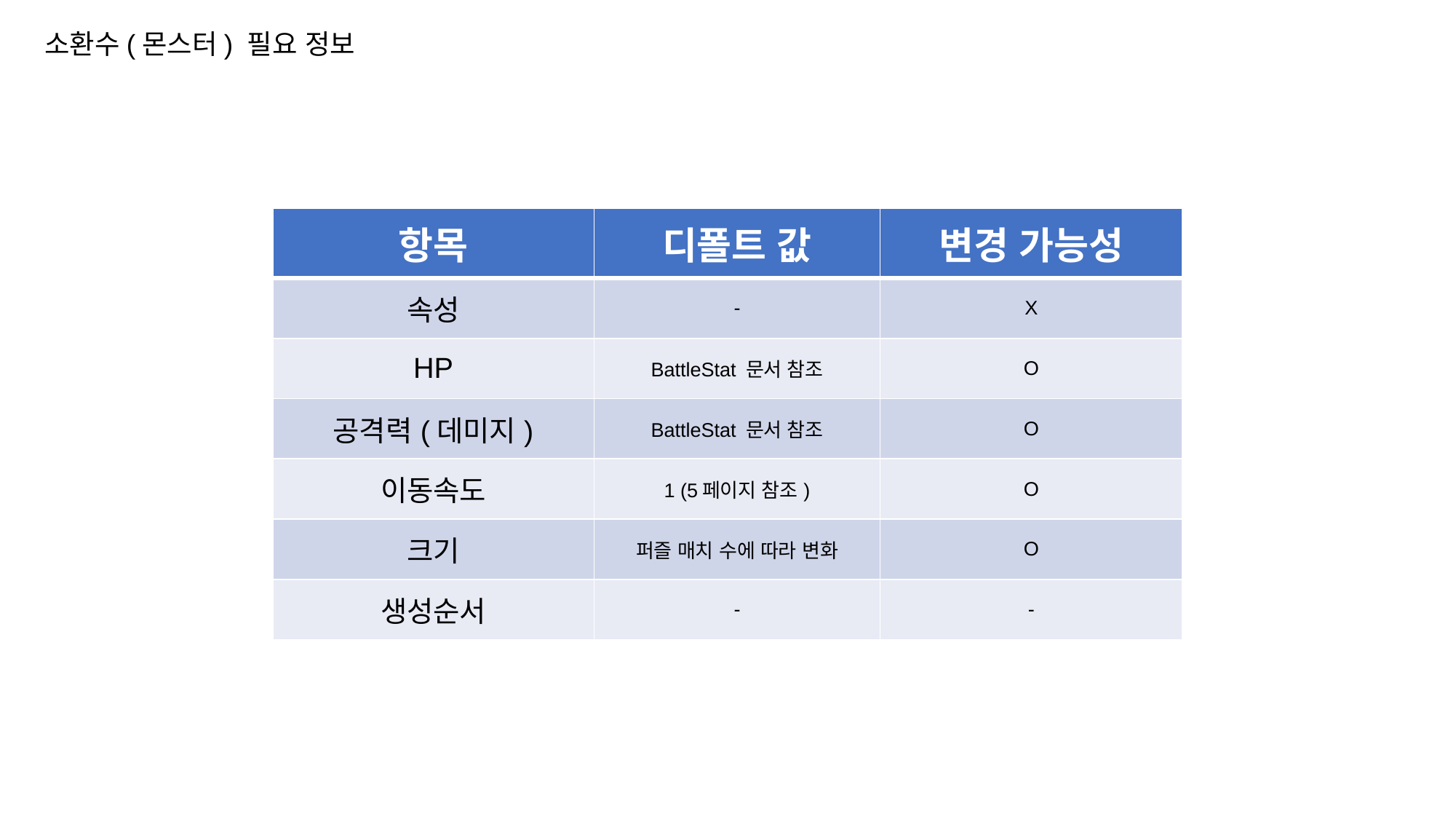

소환수(몬스터) 필요 정보
| 항목 | 디폴트 값 | 변경 가능성 |
| --- | --- | --- |
| 속성 | - | X |
| HP | BattleStat 문서 참조 | O |
| 공격력(데미지) | BattleStat 문서 참조 | O |
| 이동속도 | 1 (5페이지 참조) | O |
| 크기 | 퍼즐 매치 수에 따라 변화 | O |
| 생성순서 | - | - |